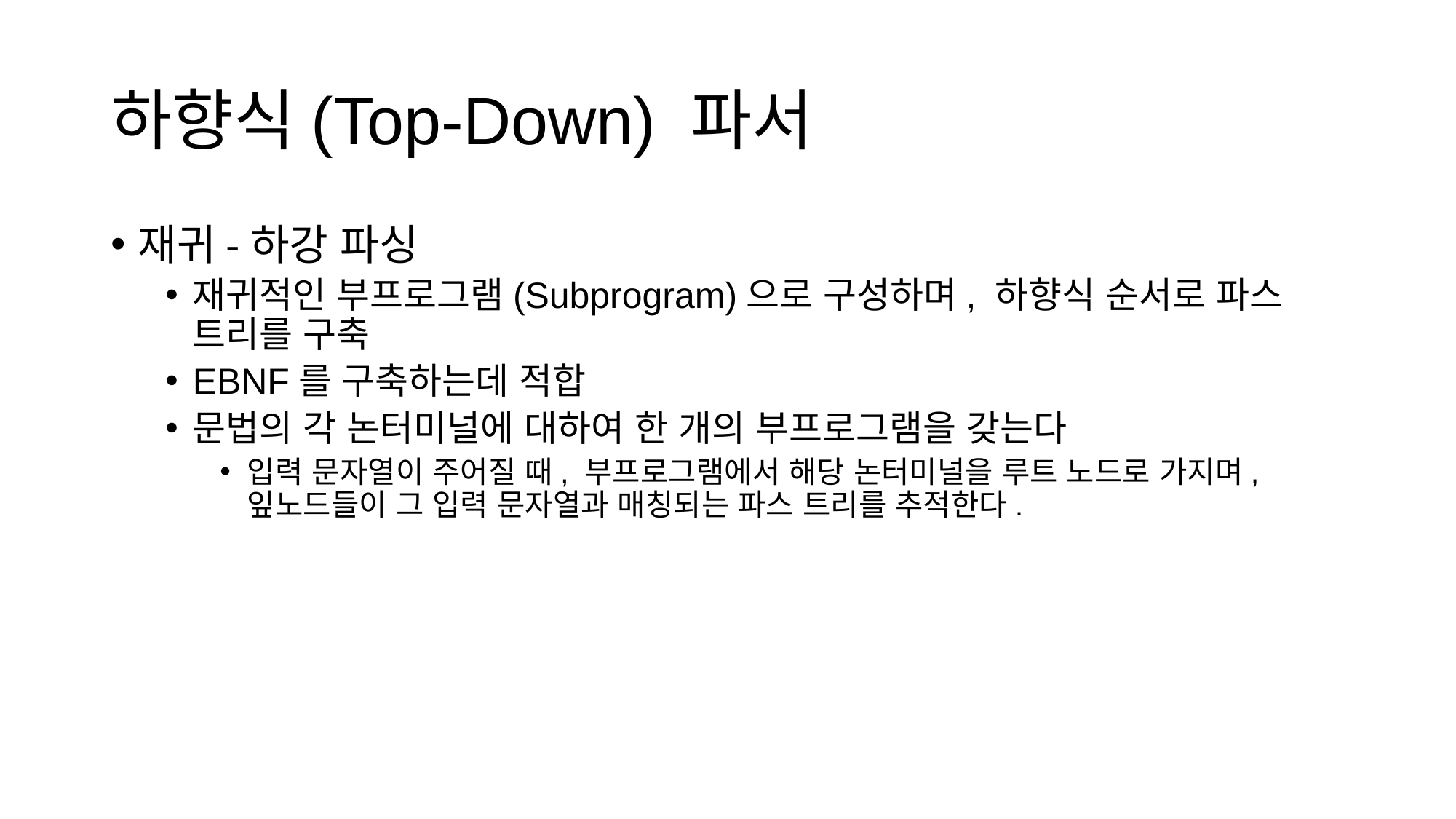

# 하향식(Top-Down) 파서
재귀-하강 파싱
재귀적인 부프로그램(Subprogram)으로 구성하며, 하향식 순서로 파스 트리를 구축
EBNF를 구축하는데 적합
문법의 각 논터미널에 대하여 한 개의 부프로그램을 갖는다
입력 문자열이 주어질 때, 부프로그램에서 해당 논터미널을 루트 노드로 가지며, 잎노드들이 그 입력 문자열과 매칭되는 파스 트리를 추적한다.